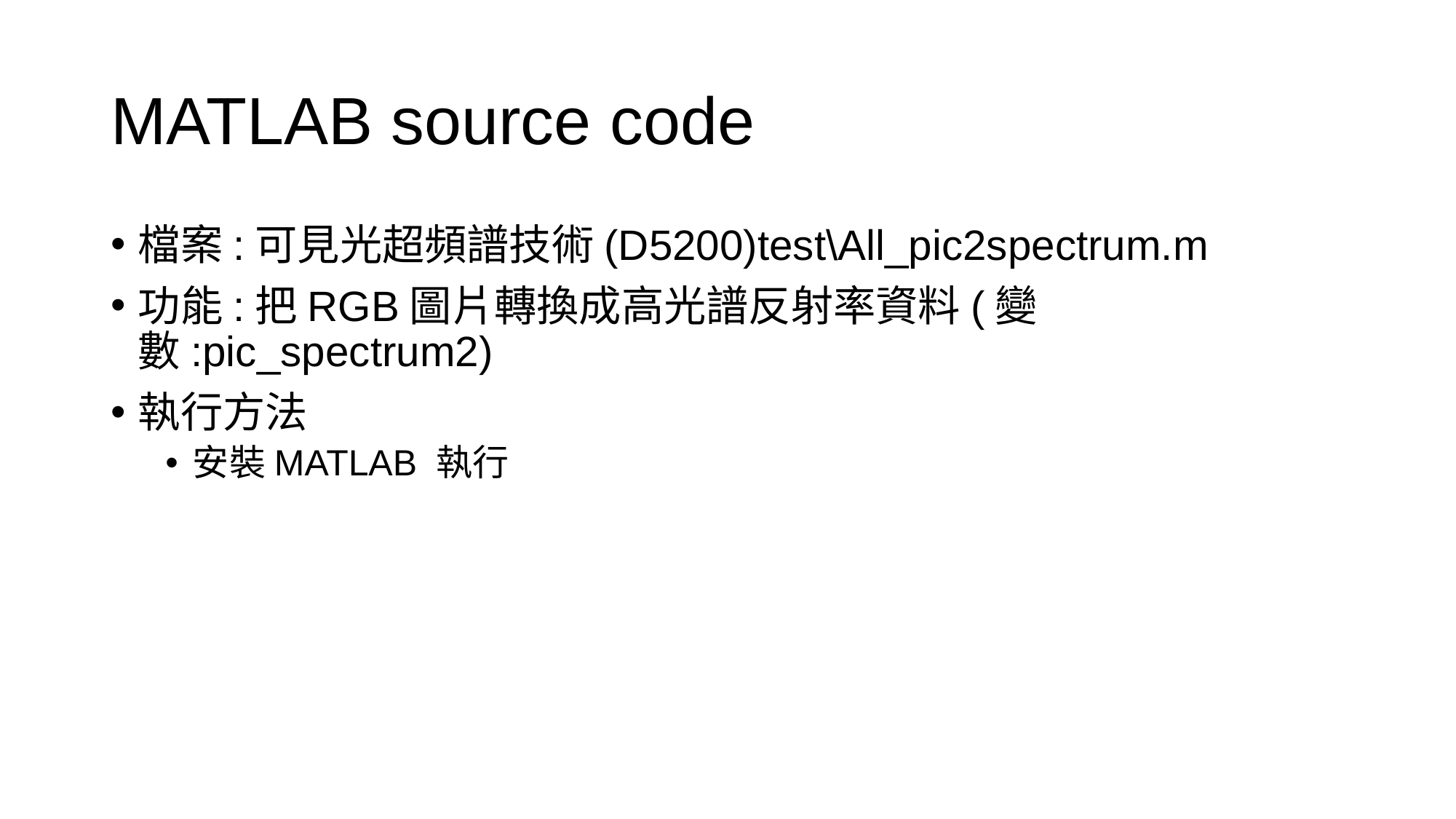

# MATLAB source code
檔案:可見光超頻譜技術(D5200)test\All_pic2spectrum.m
功能:把RGB圖片轉換成高光譜反射率資料(變數:pic_spectrum2)
執行方法
安裝MATLAB 執行